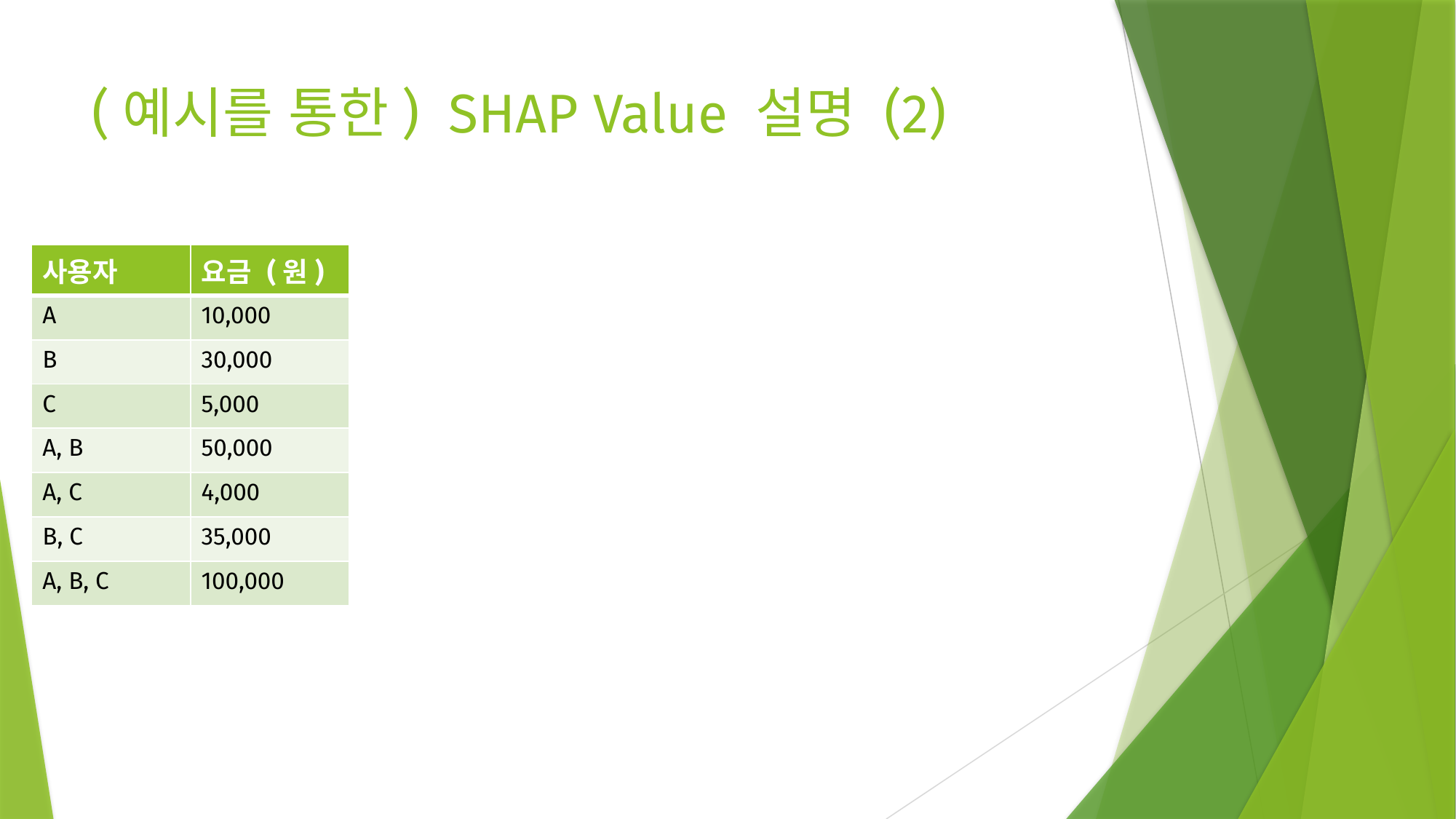

# (예시를 통한)  SHAP Value 설명 (2)
| 사용자 | 요금 (원) |
| --- | --- |
| A | 10,000 |
| B | 30,000 |
| C | 5,000 |
| A, B | 50,000 |
| A, C | 4,000 |
| B, C | 35,000 |
| A, B, C | 100,000 |